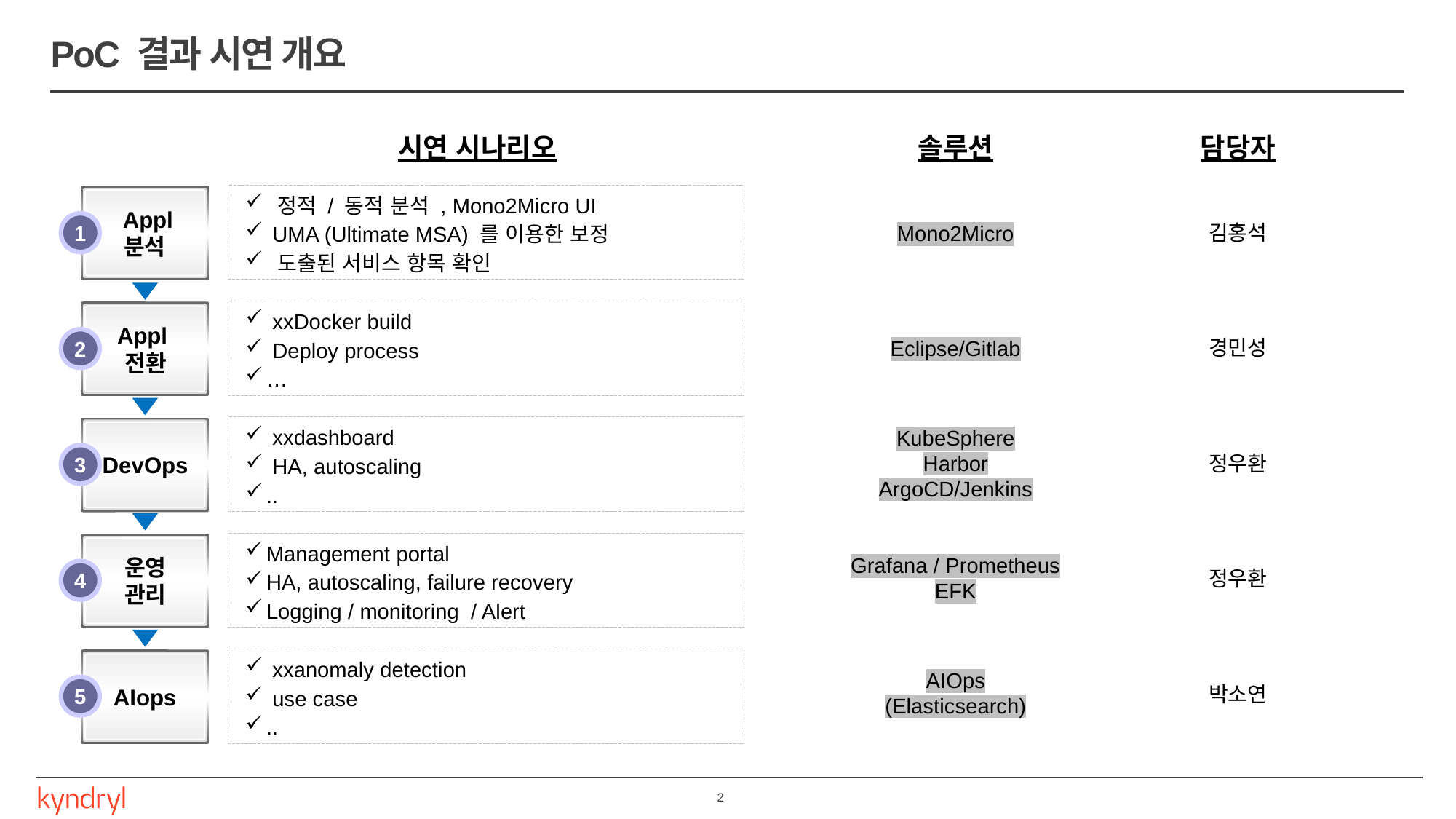

# PoC 결과 시연 개요
시연 시나리오
솔루션
담당자
 정적 / 동적 분석 , Mono2Micro UI
 UMA (Ultimate MSA) 를 이용한 보정
 도출된 서비스 항목 확인

 Appl
분석
김홍석
Mono2Micro
1

 xxDocker build
 Deploy process
…

Appl
전환
경민성
Eclipse/Gitlab
2

 xxdashboard
 HA, autoscaling
..

DevOps
KubeSphere
Harbor
ArgoCD/Jenkins
정우환
3

Management portal
HA, autoscaling, failure recovery
Logging / monitoring  / Alert

운영
관리
Grafana / Prometheus
EFK
정우환
4

 xxanomaly detection
 use case
..
AIOps
(Elasticsearch)

AIops
박소연
5